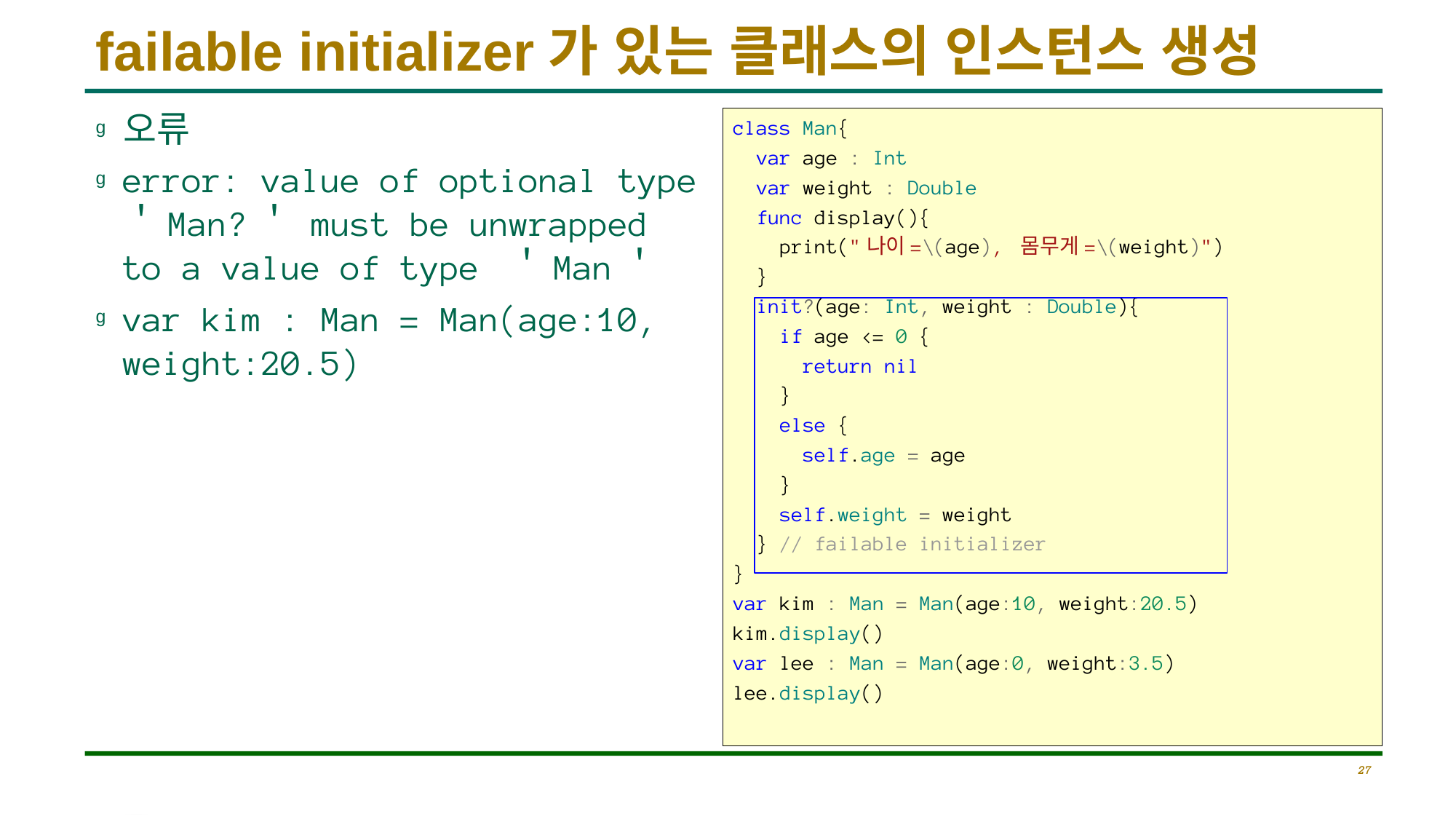

# failable initializer가 있는 클래스의 인스턴스 생성

오류
error: value of optional type ＇Man?＇ must be unwrapped to a value of type ＇Man＇
var kim : Man = Man(age:10, weight:20.5)
class Man{
  var age : Int
  var weight : Double
  func display(){
    print("나이=\(age), 몸무게=\(weight)")
  }
  init?(age: Int, weight : Double){
    if age <= 0 {
      return nil
    }
    else {
      self.age = age
    }
    self.weight = weight
  } // failable initializer
}
var kim : Man = Man(age:10, weight:20.5)
kim.display()
var lee : Man = Man(age:0, weight:3.5)
lee.display()